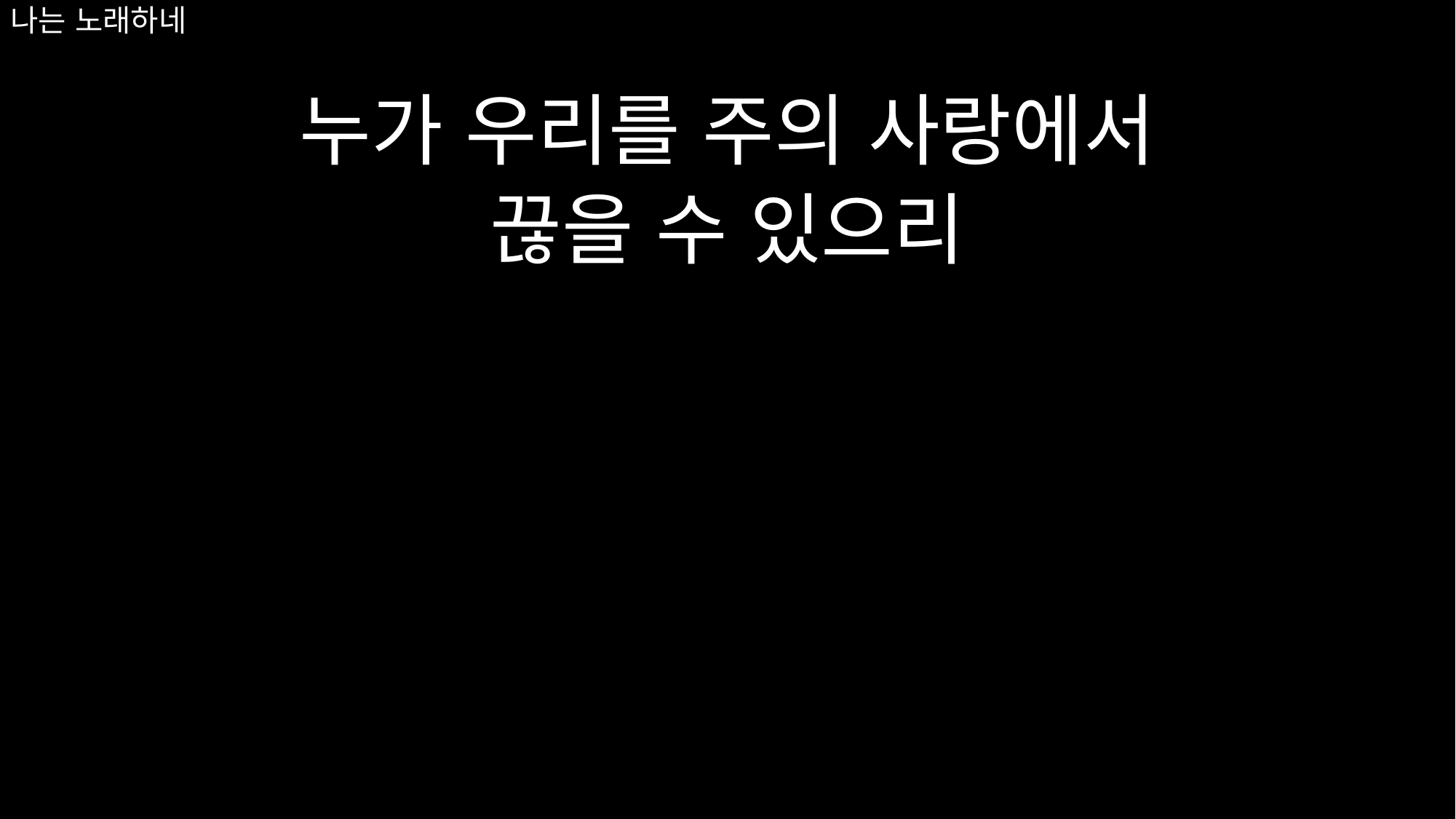

누가 우리를 주의 사랑에서
끊을 수 있으리

# 나는 노래하네